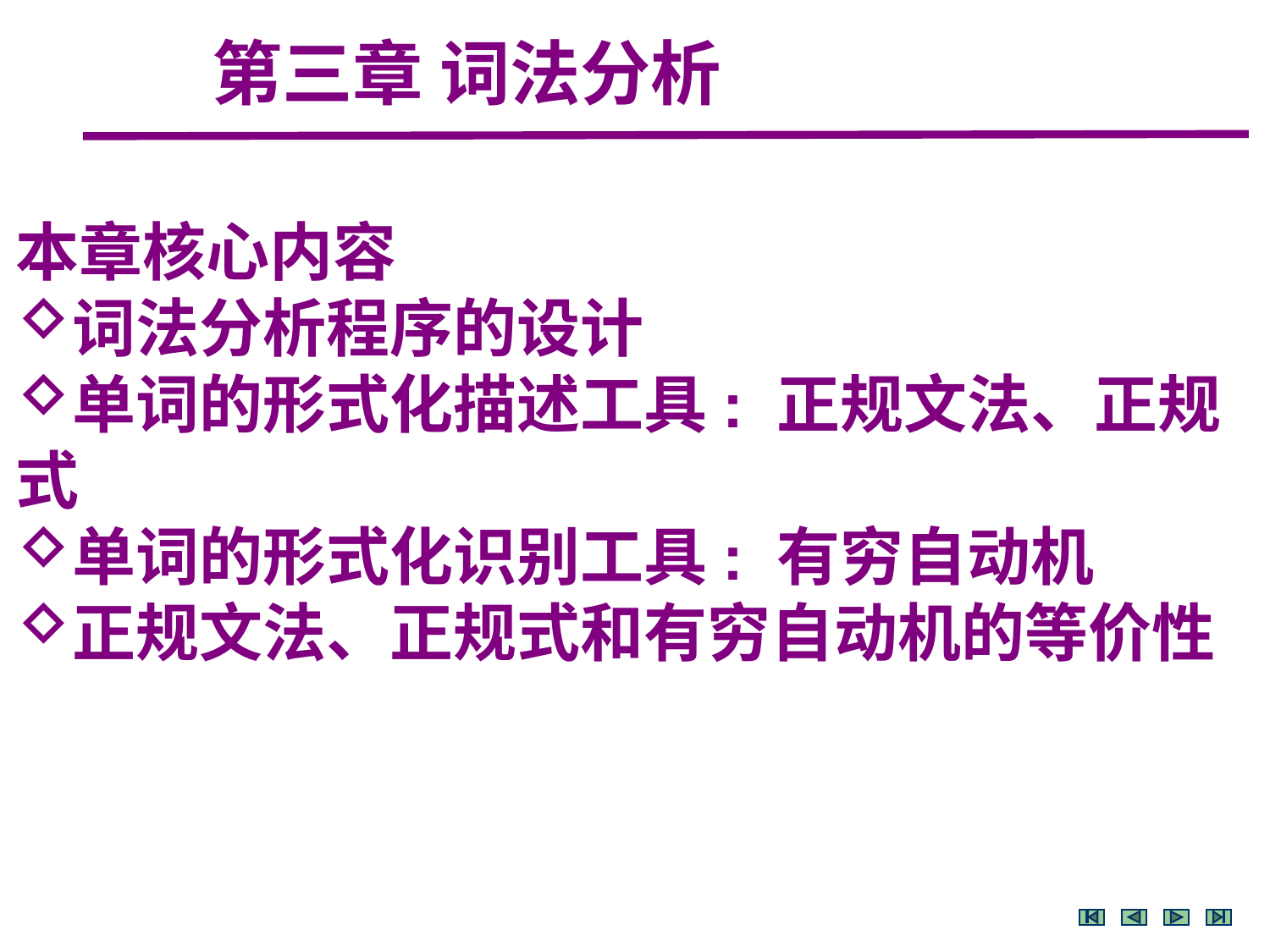

第三章 词法分析
本章核心内容
词法分析程序的设计
单词的形式化描述工具: 正规文法、正规式
单词的形式化识别工具: 有穷自动机
正规文法、正规式和有穷自动机的等价性